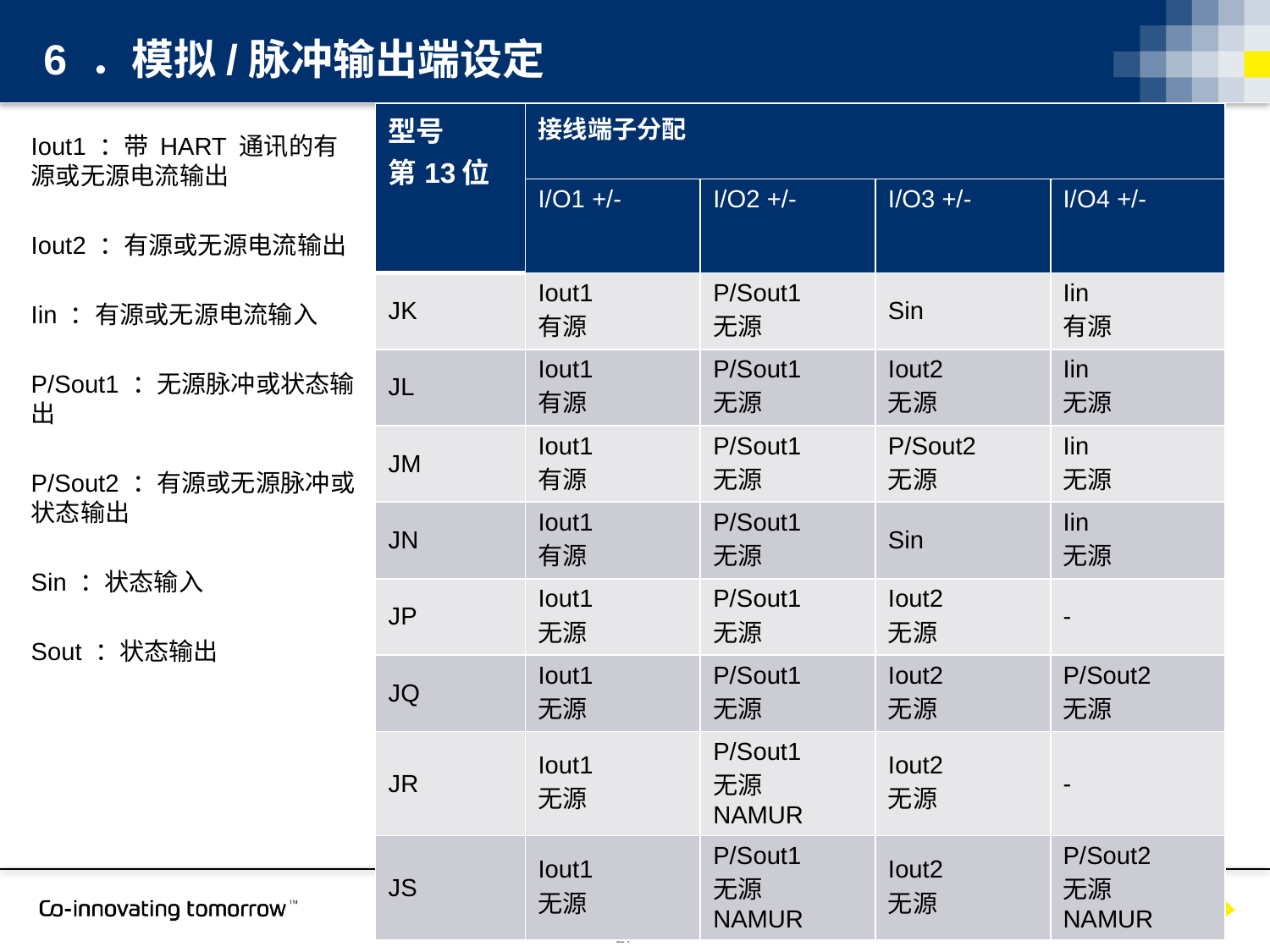

6 ．模拟/脉冲输出端设定

| 型号 第13位 | 接线端子分配 |  |  |  |
| --- | --- | --- | --- | --- |
|  | I/O1 +/- | I/O2 +/- | I/O3 +/- | I/O4 +/- |
| JK | Iout1 有源 | P/Sout1 无源 | Sin | Iin 有源 |
| JL | Iout1 有源 | P/Sout1 无源 | Iout2 无源 | Iin 无源 |
| JM | Iout1 有源 | P/Sout1 无源 | P/Sout2 无源 | Iin 无源 |
| JN | Iout1 有源 | P/Sout1 无源 | Sin | Iin 无源 |
| JP | Iout1 无源 | P/Sout1 无源 | Iout2 无源 | - |
| JQ | Iout1 无源 | P/Sout1 无源 | Iout2 无源 | P/Sout2 无源 |
| JR | Iout1 无源 | P/Sout1 无源 NAMUR | Iout2 无源 | - |
| JS | Iout1 无源 | P/Sout1 无源 NAMUR | Iout2 无源 | P/Sout2 无源 NAMUR |
Iout1 ：带 HART 通讯的有源或无源电流输出

Iout2 ：有源或无源电流输出

Iin ：有源或无源电流输入

P/Sout1 ：无源脉冲或状态输出

P/Sout2 ：有源或无源脉冲或状态输出

Sin ：状态输入

Sout ：状态输出